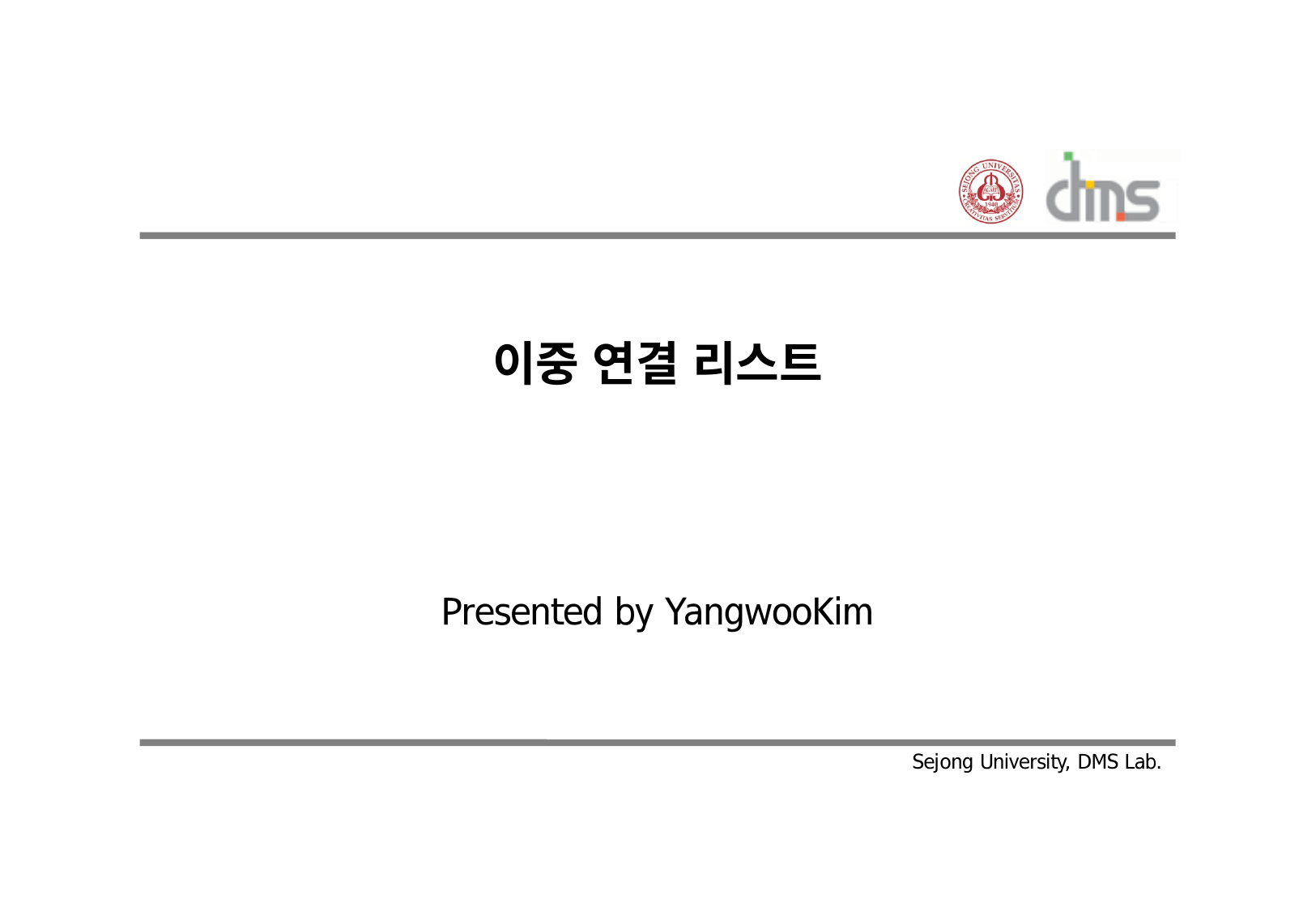

# 이중 연결 리스트
Presented by YangwooKim